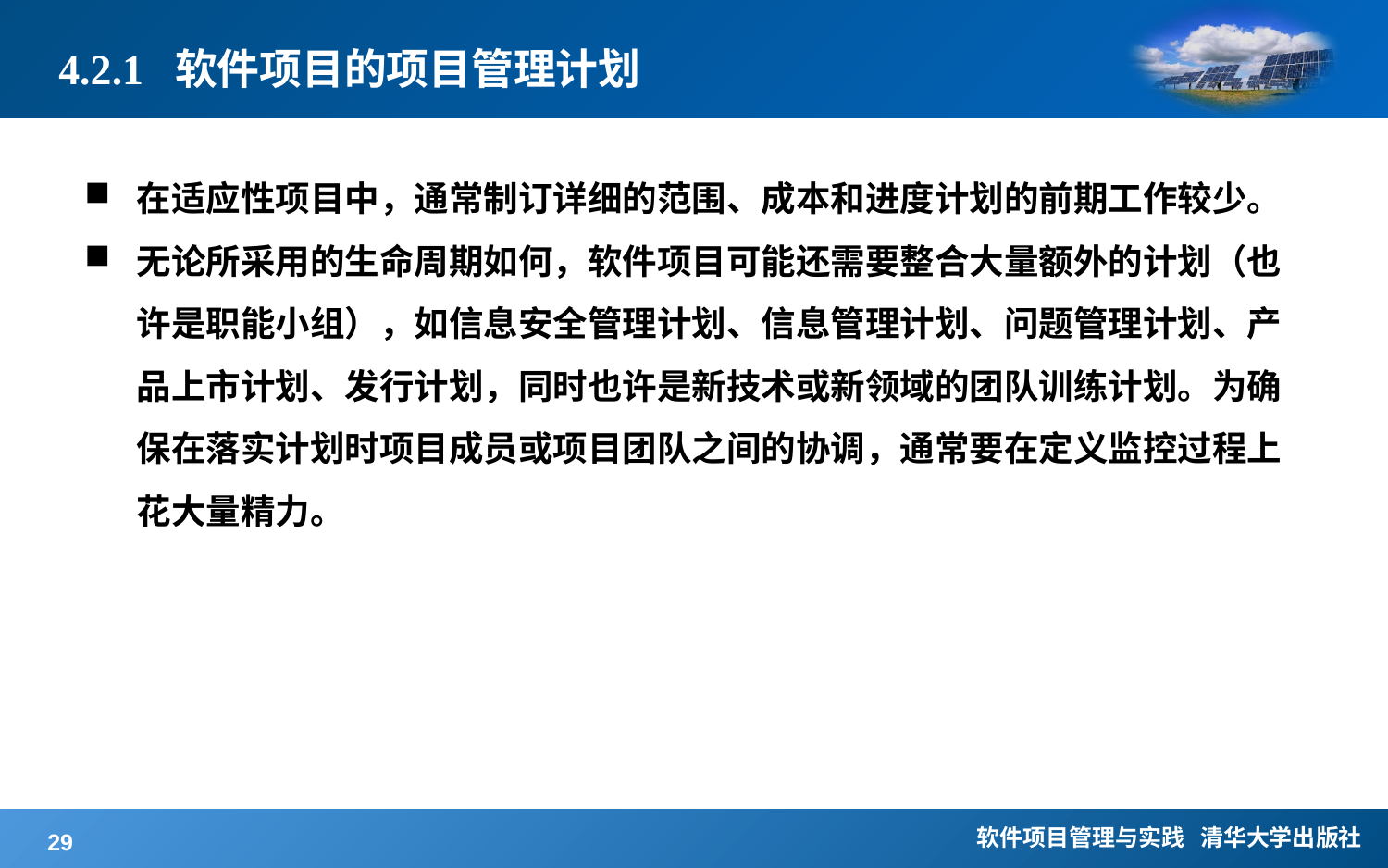

# 4.2.1  软件项目的项目管理计划
在适应性项目中，通常制订详细的范围、成本和进度计划的前期工作较少。
无论所采用的生命周期如何，软件项目可能还需要整合大量额外的计划（也许是职能小组），如信息安全管理计划、信息管理计划、问题管理计划、产品上市计划、发行计划，同时也许是新技术或新领域的团队训练计划。为确保在落实计划时项目成员或项目团队之间的协调，通常要在定义监控过程上花大量精力。